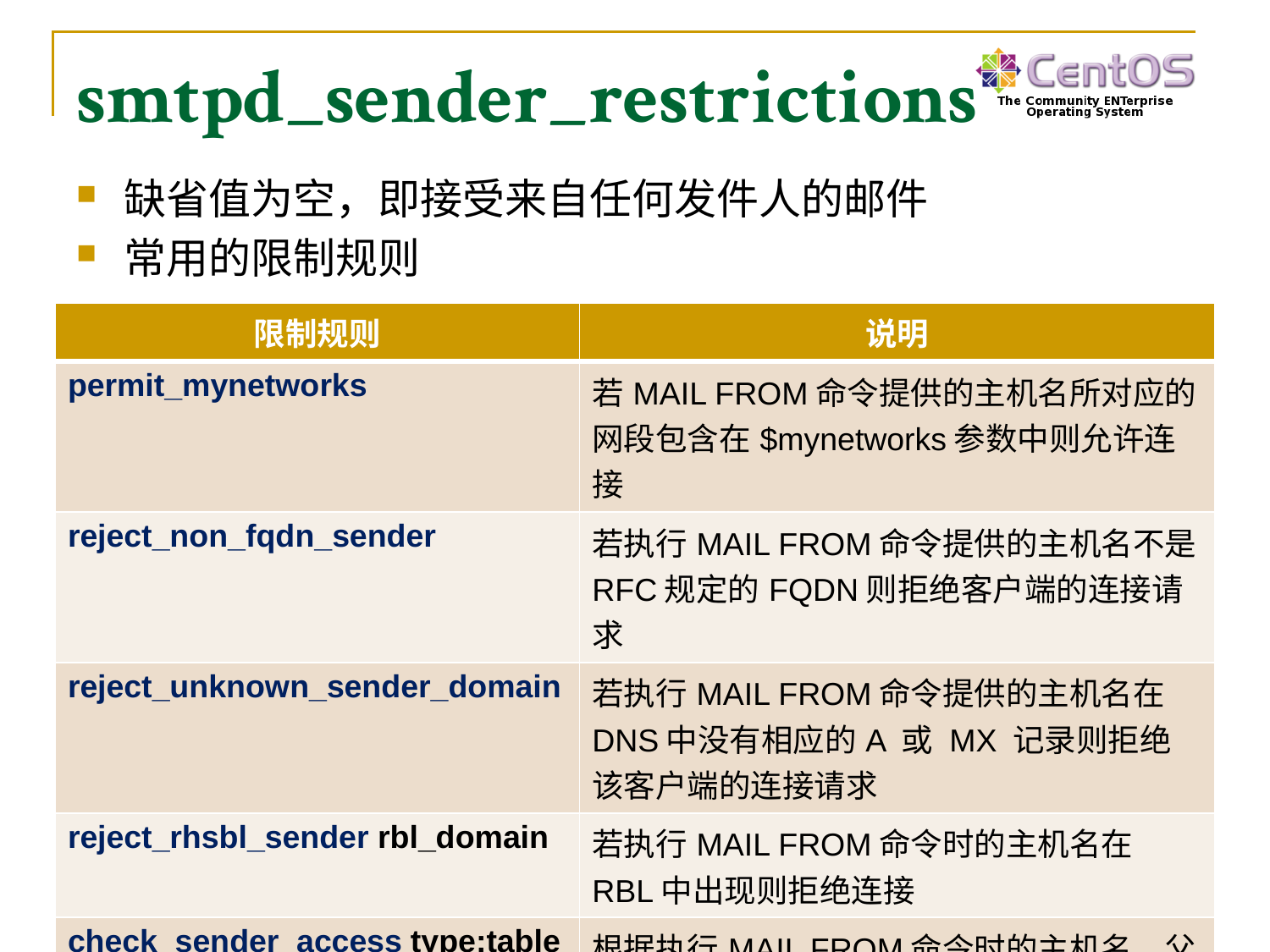

# smtpd_sender_restrictions
缺省值为空，即接受来自任何发件人的邮件
常用的限制规则
| 限制规则 | 说明 |
| --- | --- |
| permit\_mynetworks | 若MAIL FROM命令提供的主机名所对应的网段包含在$mynetworks参数中则允许连接 |
| reject\_non\_fqdn\_sender | 若执行MAIL FROM命令提供的主机名不是RFC规定的FQDN则拒绝客户端的连接请求 |
| reject\_unknown\_sender\_domain | 若执行MAIL FROM命令提供的主机名在DNS中没有相应的A 或 MX 记录则拒绝该客户端的连接请求 |
| reject\_rhsbl\_sender rbl\_domain | 若执行MAIL FROM命令时的主机名在RBL中出现则拒绝连接 |
| check\_sender\_access type:table | 根据执行MAIL FROM命令时的主机名、父域名或发件用户搜索Access映射表进行连接限制 |
梁如军（linuxbooks@126.com）
Creative Commons License（BY-NC-SA）
2016年7月14日
90